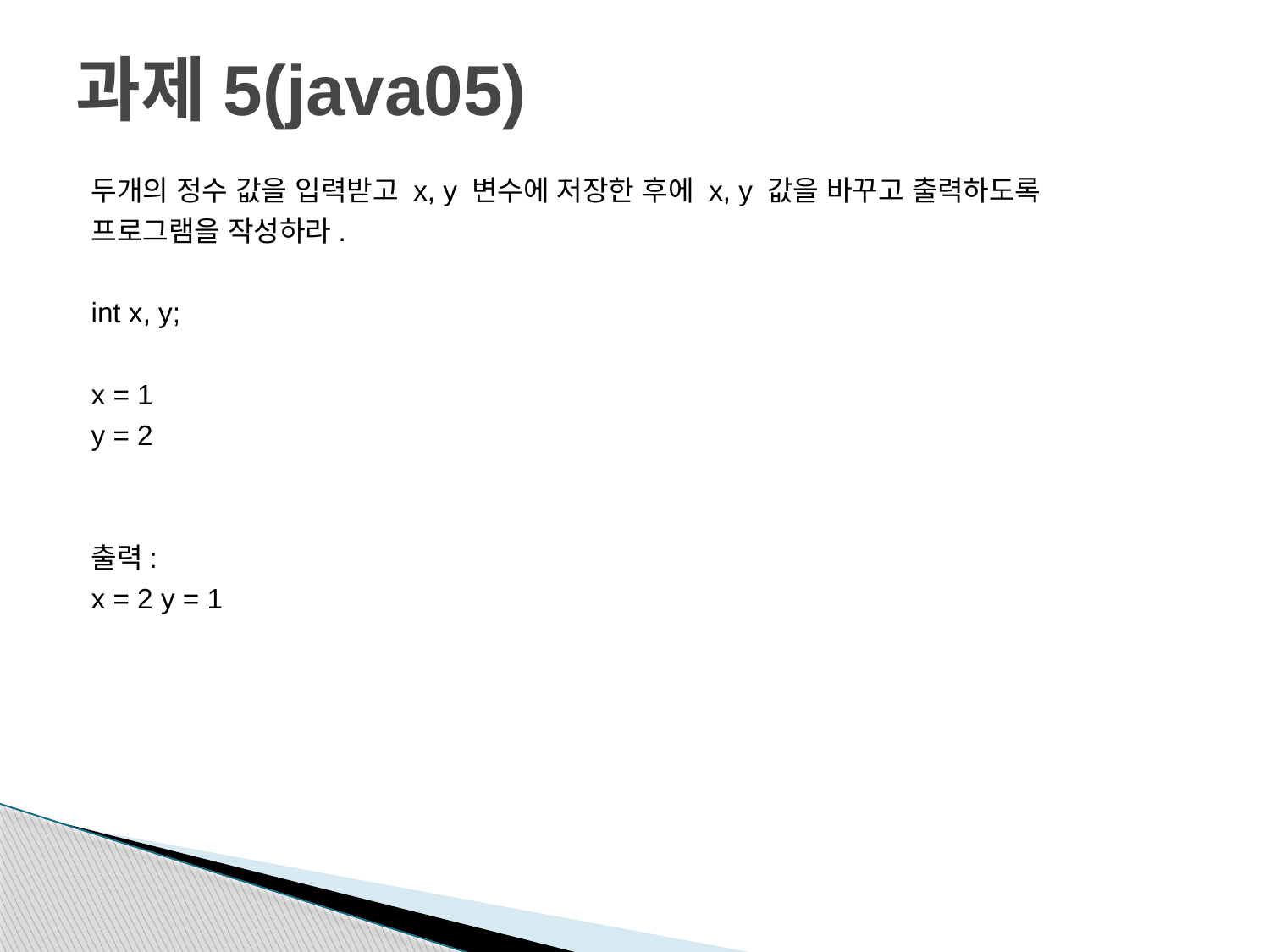

# 과제5(java05)
두개의 정수 값을 입력받고 x, y 변수에 저장한 후에 x, y 값을 바꾸고 출력하도록
프로그램을 작성하라.

int x, y;

x = 1
y = 2

출력:
x = 2 y = 1